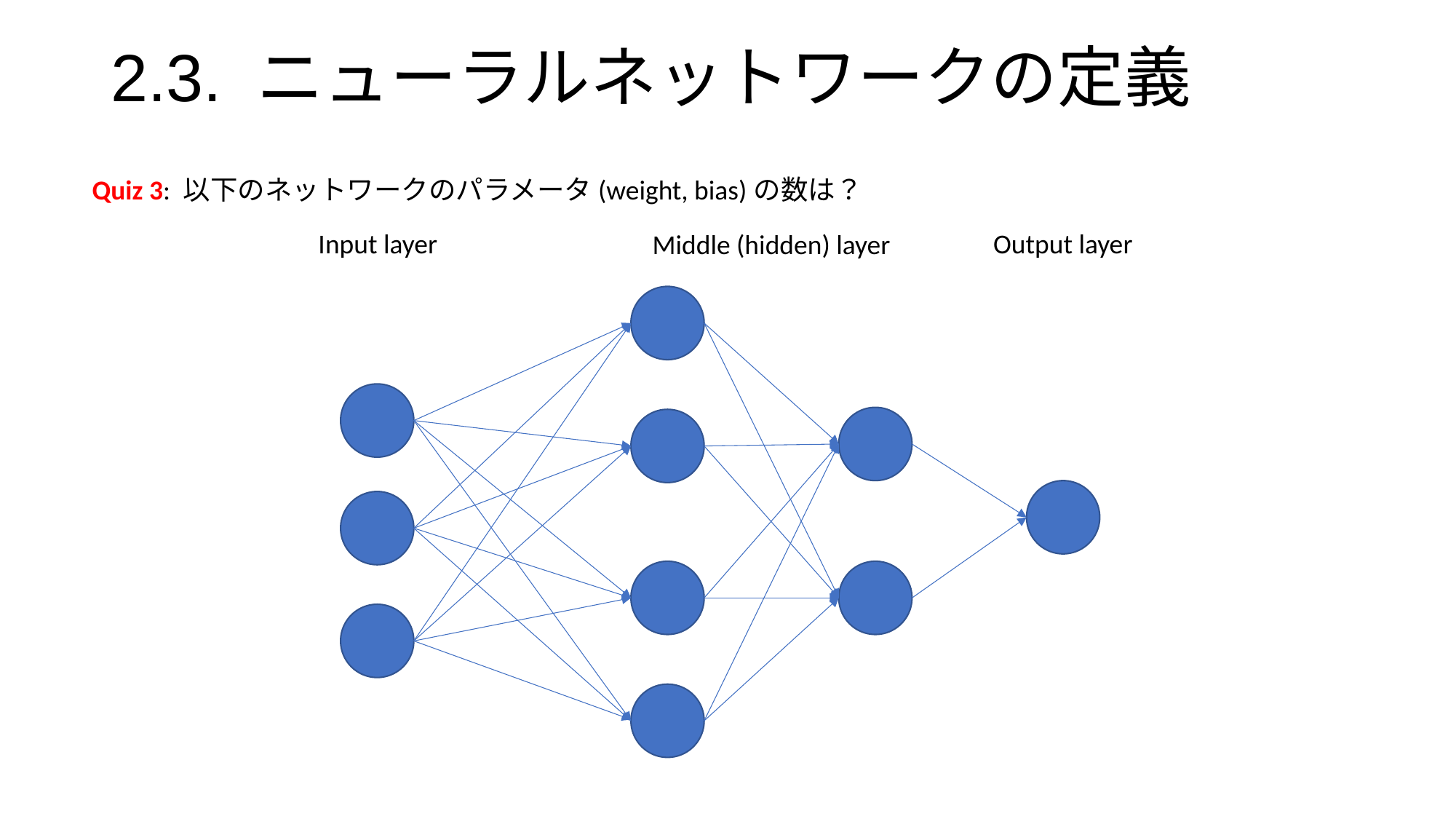

# 2.3. ニューラルネットワークの定義
Quiz 3: 以下のネットワークのパラメータ(weight, bias)の数は？
Input layer
Output layer
Middle (hidden) layer